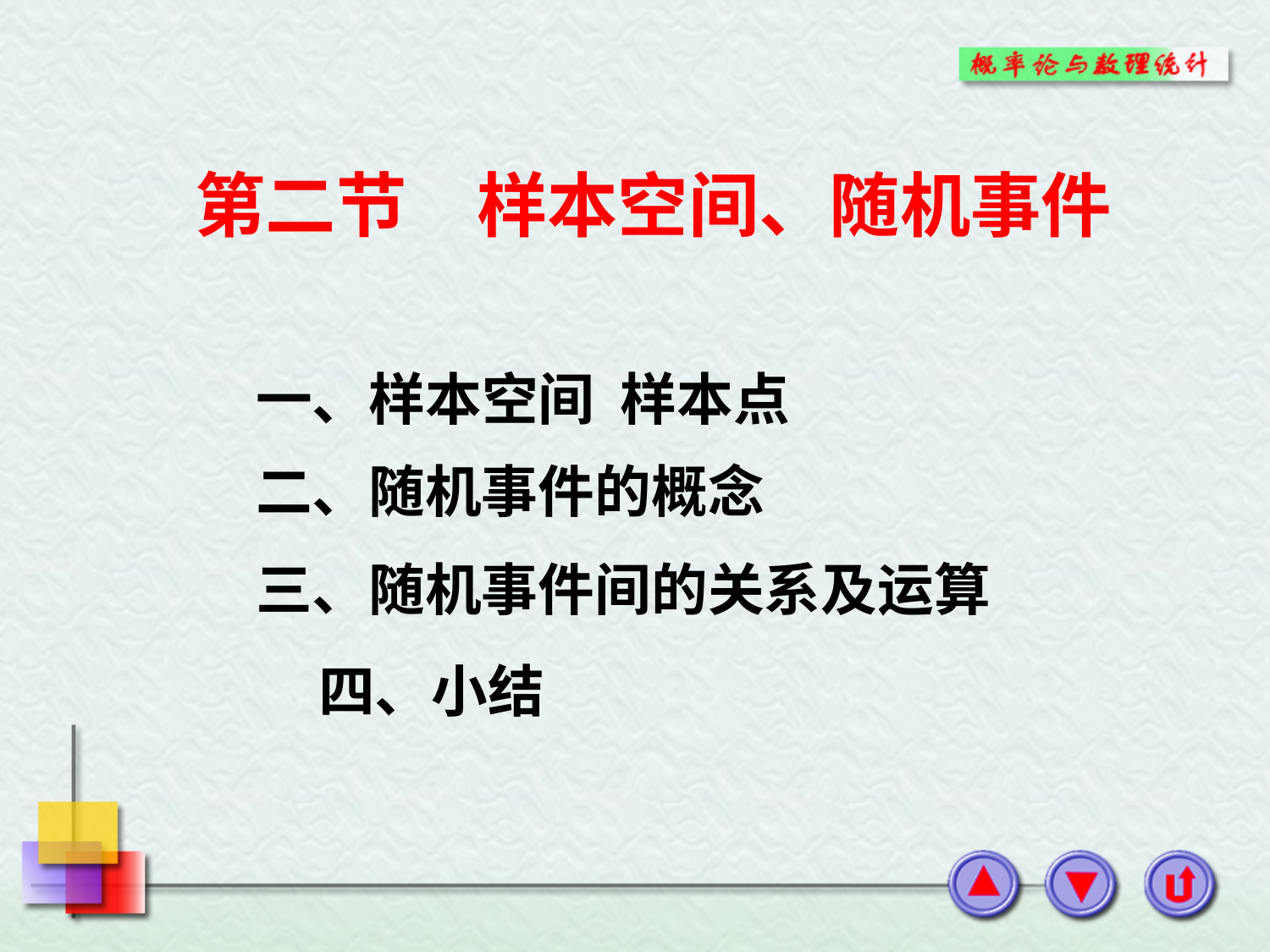

# 第二节　样本空间、随机事件
一、样本空间  样本点

二、随机事件的概念

三、随机事件间的关系及运算

四、小结